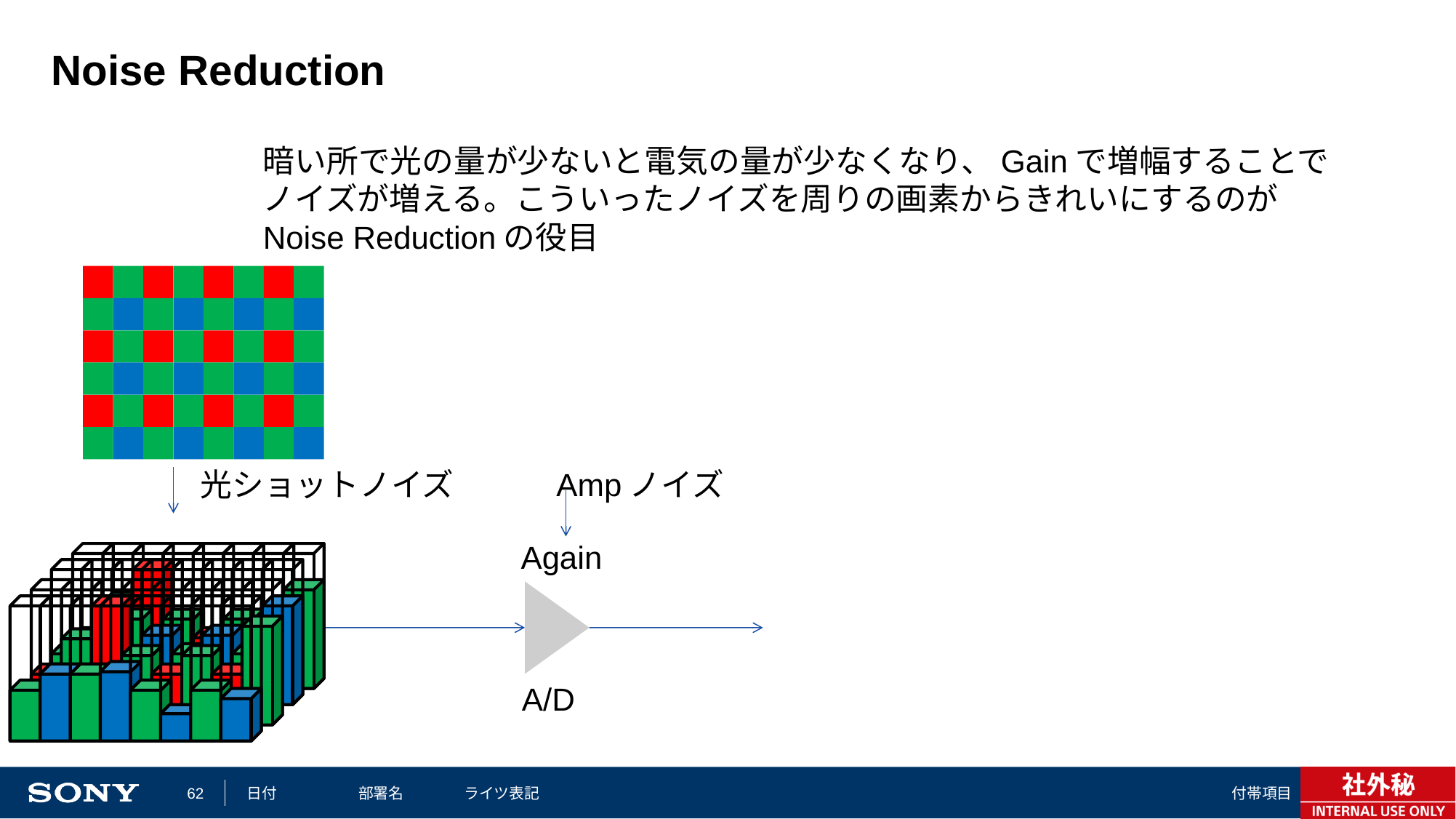

# Noise Reduction
暗い所で光の量が少ないと電気の量が少なくなり、Gainで増幅することで
ノイズが増える。こういったノイズを周りの画素からきれいにするのが
Noise Reductionの役目

光ショットノイズ
Ampノイズ
Again

A/D